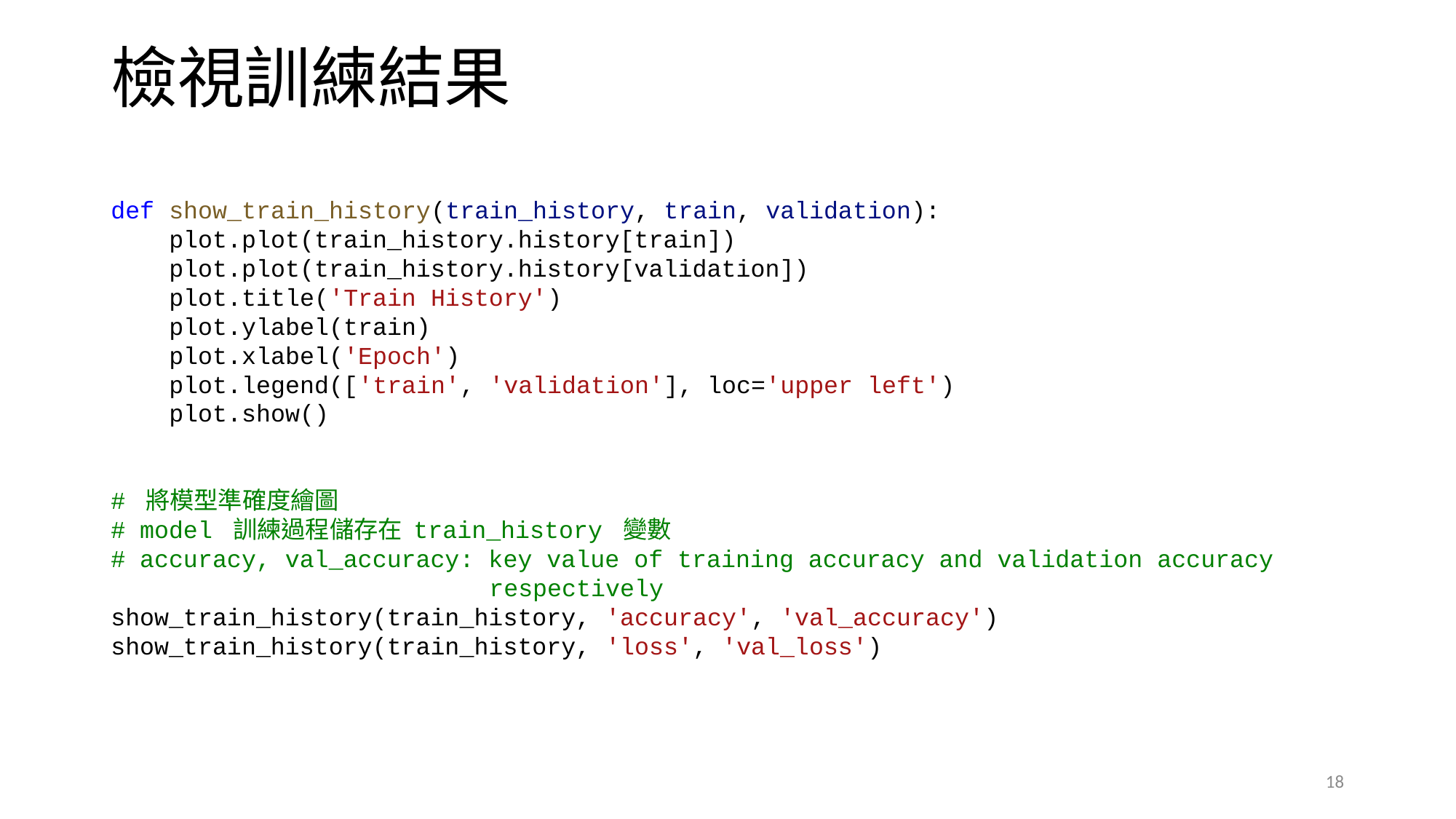

# 檢視訓練結果
def show_train_history(train_history, train, validation):
    plot.plot(train_history.history[train])
    plot.plot(train_history.history[validation])
    plot.title('Train History')
    plot.ylabel(train)
    plot.xlabel('Epoch')
    plot.legend(['train', 'validation'], loc='upper left')
    plot.show()

# 將模型準確度繪圖
# model 訓練過程儲存在 train_history 變數
# accuracy, val_accuracy: key value of training accuracy and validation accuracy
                          respectively
show_train_history(train_history, 'accuracy', 'val_accuracy')
show_train_history(train_history, 'loss', 'val_loss')

18